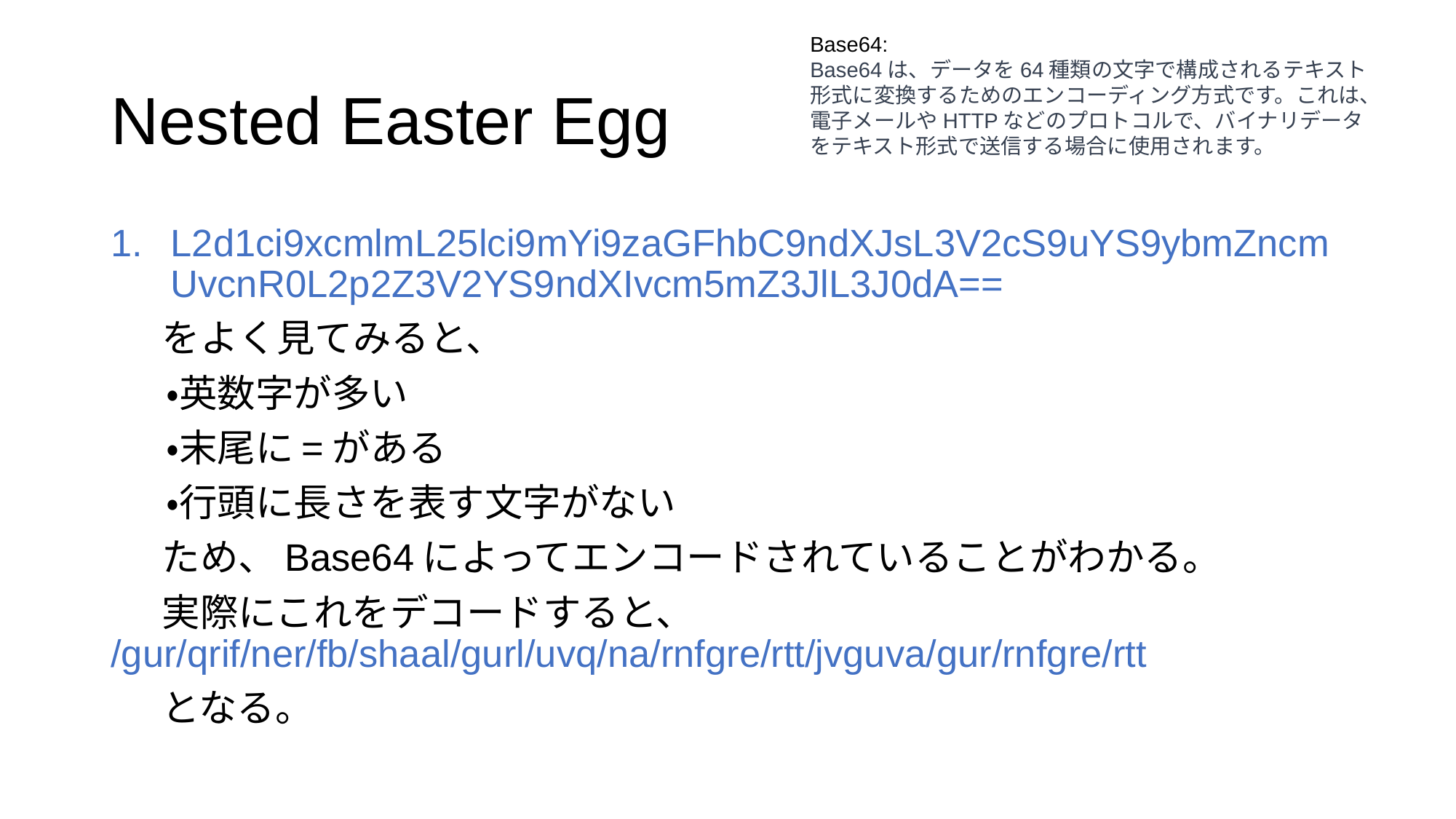

Base64:
Base64は、データを64種類の文字で構成されるテキスト形式に変換するためのエンコーディング方式です。これは、電子メールやHTTPなどのプロトコルで、バイナリデータをテキスト形式で送信する場合に使用されます。
# Nested Easter Egg
L2d1ci9xcmlmL25lci9mYi9zaGFhbC9ndXJsL3V2cS9uYS9ybmZncmUvcnR0L2p2Z3V2YS9ndXIvcm5mZ3JlL3J0dA==
     をよく見てみると、
　  ・英数字が多い
　  ・末尾に=がある
　  ・行頭に長さを表す文字がない
     ため、Base64によってエンコードされていることがわかる。
     実際にこれをデコードすると、      /gur/qrif/ner/fb/shaal/gurl/uvq/na/rnfgre/rtt/jvguva/gur/rnfgre/rtt
     となる。